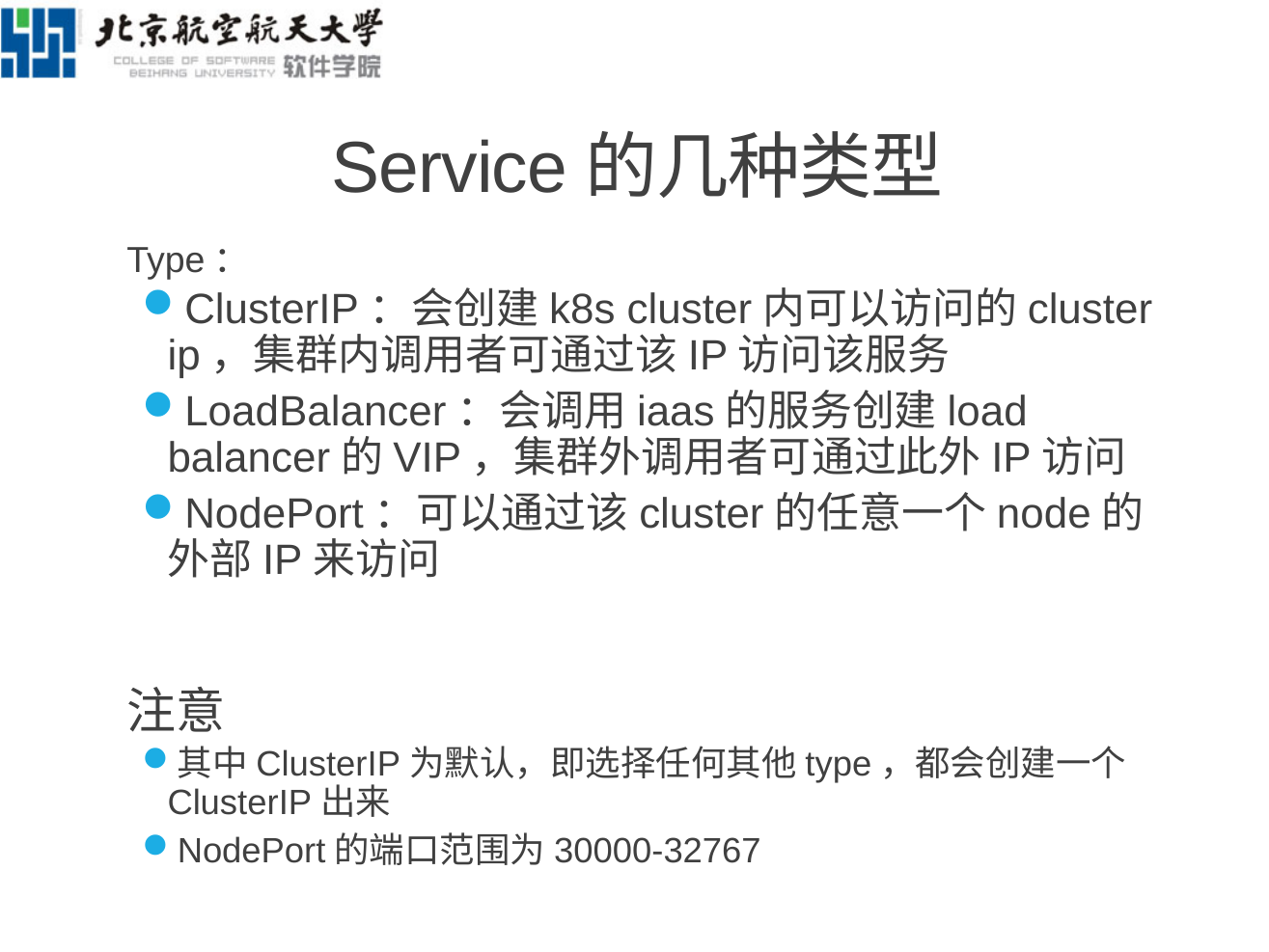

# Service的几种类型
Type：
ClusterIP：会创建k8s cluster内可以访问的cluster ip，集群内调用者可通过该IP访问该服务
LoadBalancer：会调用iaas的服务创建load balancer的VIP，集群外调用者可通过此外IP访问
NodePort：可以通过该cluster的任意一个node的外部IP来访问

注意
其中ClusterIP为默认，即选择任何其他type，都会创建一个ClusterIP出来
NodePort的端口范围为30000-32767